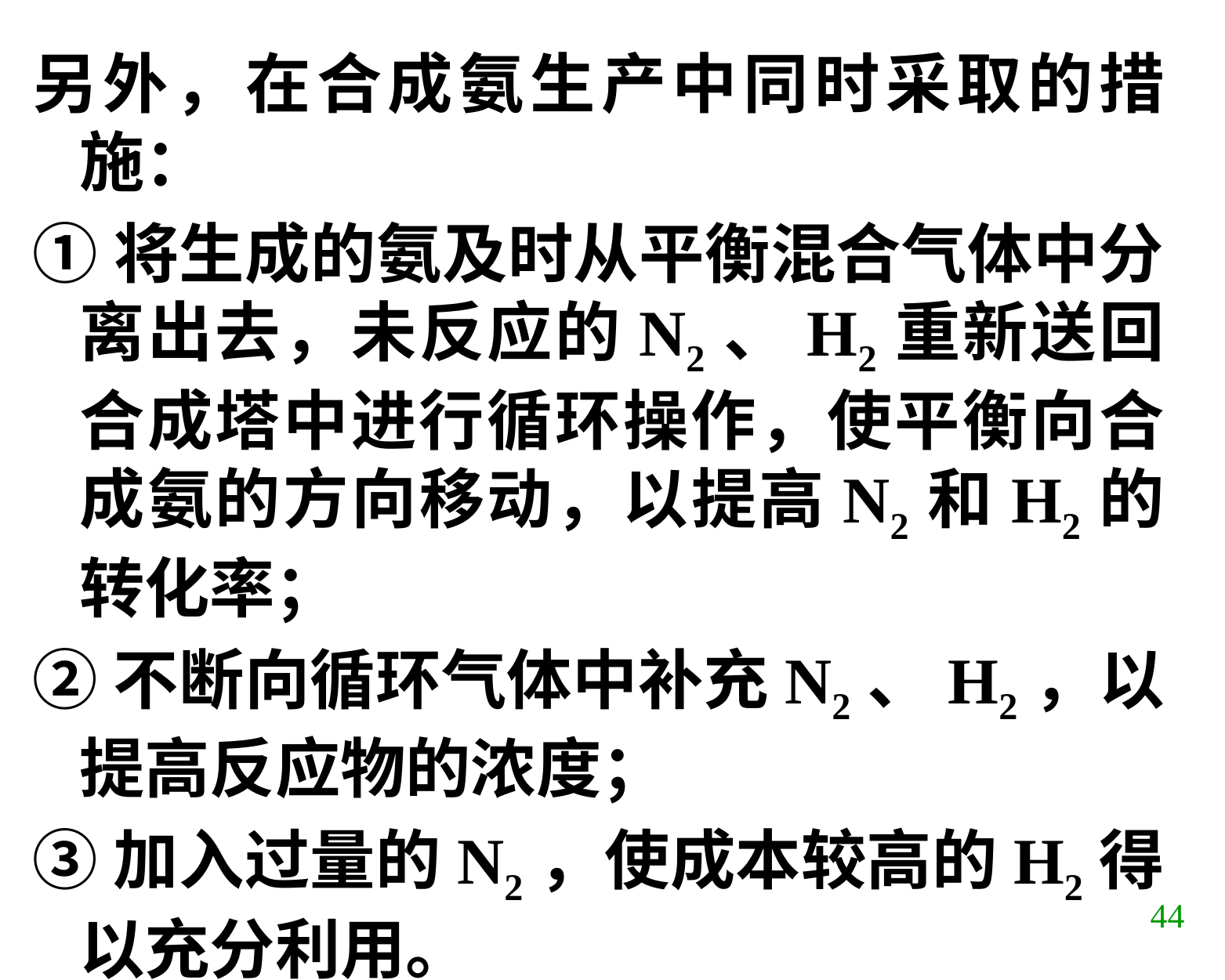

另外，在合成氨生产中同时采取的措施：
①将生成的氨及时从平衡混合气体中分离出去，未反应的N2、H2重新送回合成塔中进行循环操作，使平衡向合成氨的方向移动，以提高N2和H2的转化率；
②不断向循环气体中补充N2、H2，以提高反应物的浓度；
③加入过量的N2，使成本较高的H2得以充分利用。
44